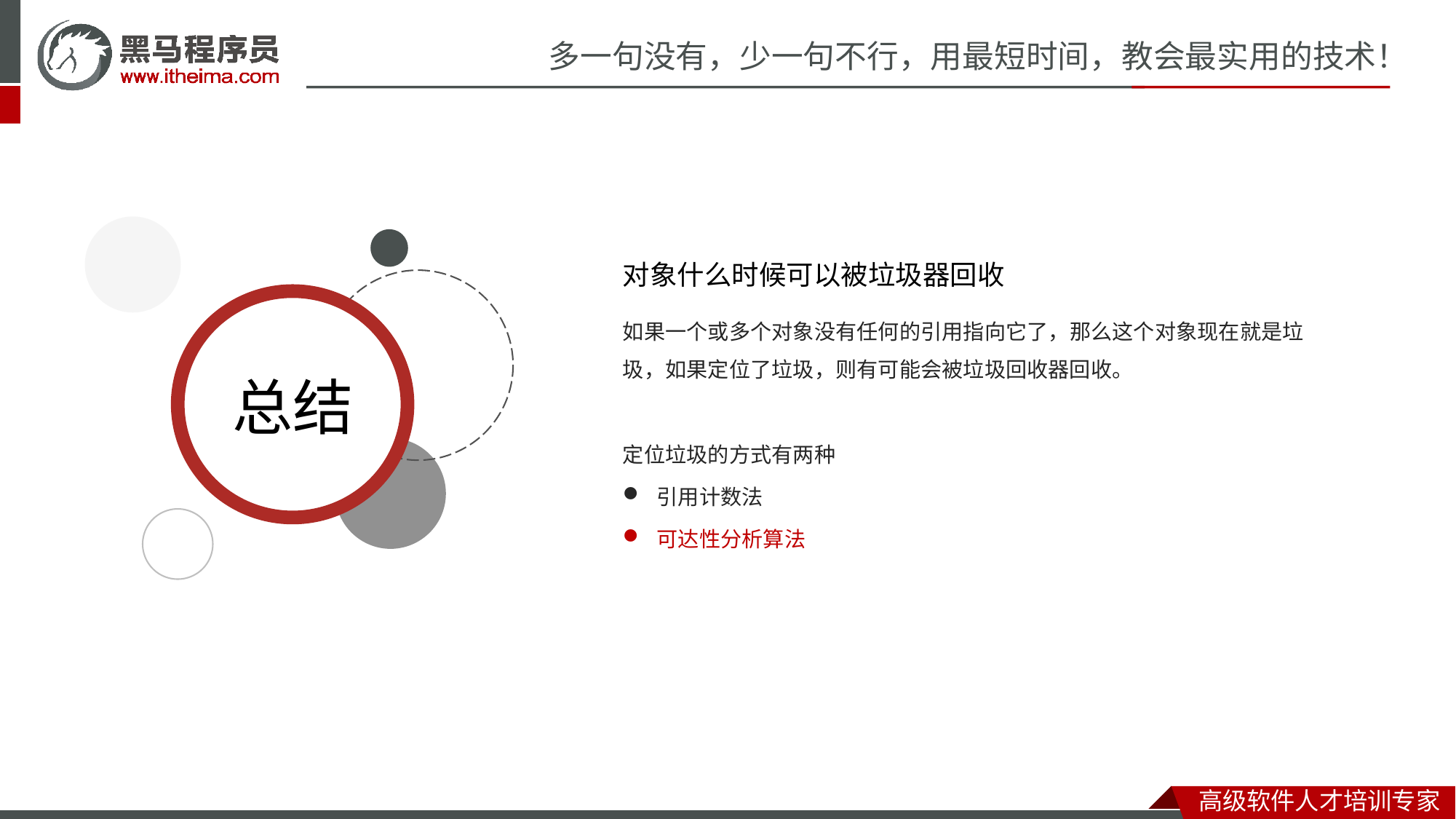

对象什么时候可以被垃圾器回收
如果一个或多个对象没有任何的引用指向它了，那么这个对象现在就是垃圾，如果定位了垃圾，则有可能会被垃圾回收器回收。

定位垃圾的方式有两种
引用计数法
可达性分析算法